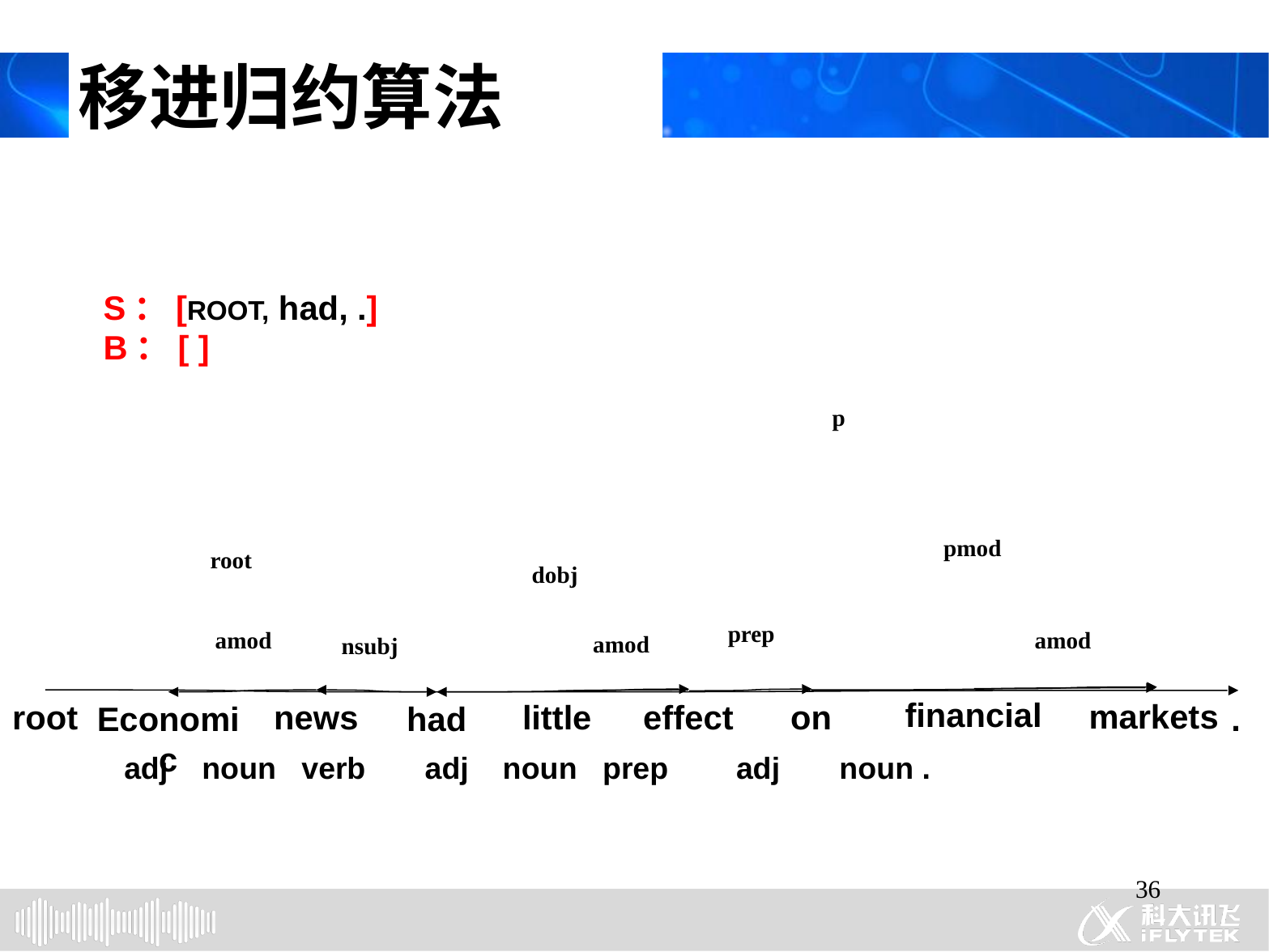

# 移进归约算法
S：[ROOT, had, .]
B：[ ]
p
pmod
root
dobj
prep
amod
amod
amod
nsubj
financial
root
news
little
effect
on
Economic
had
	     adj    noun   verb       adj    noun   prep        adj       noun .
markets
.
36